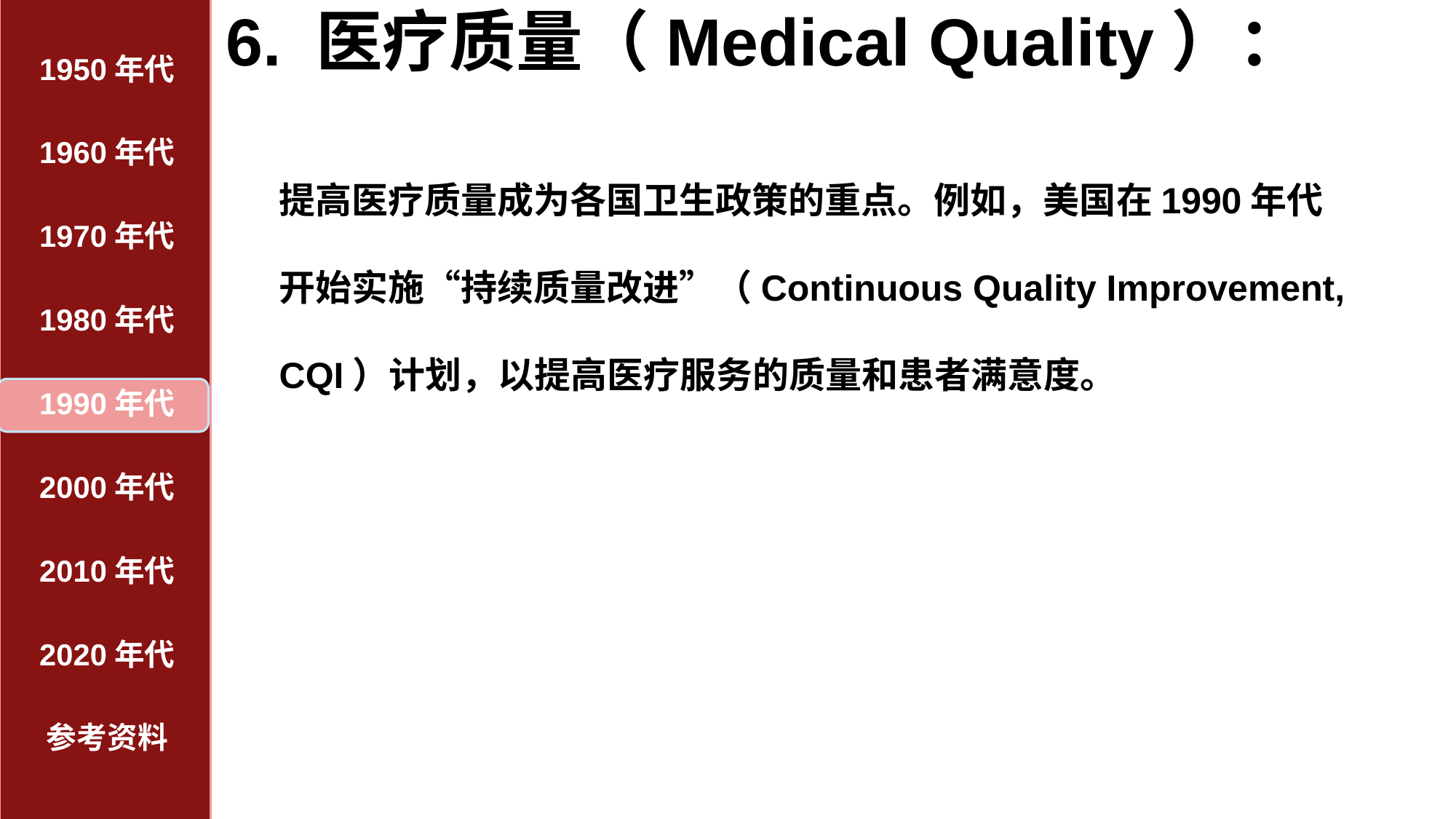

# 6. 医疗质量（Medical Quality）：

1950年代
1960年代
提高医疗质量成为各国卫生政策的重点。例如，美国在1990年代开始实施“持续质量改进”（Continuous Quality Improvement, CQI）计划，以提高医疗服务的质量和患者满意度。
1970年代
1980年代

1990年代

2000年代
2010年代
2020年代
参考资料